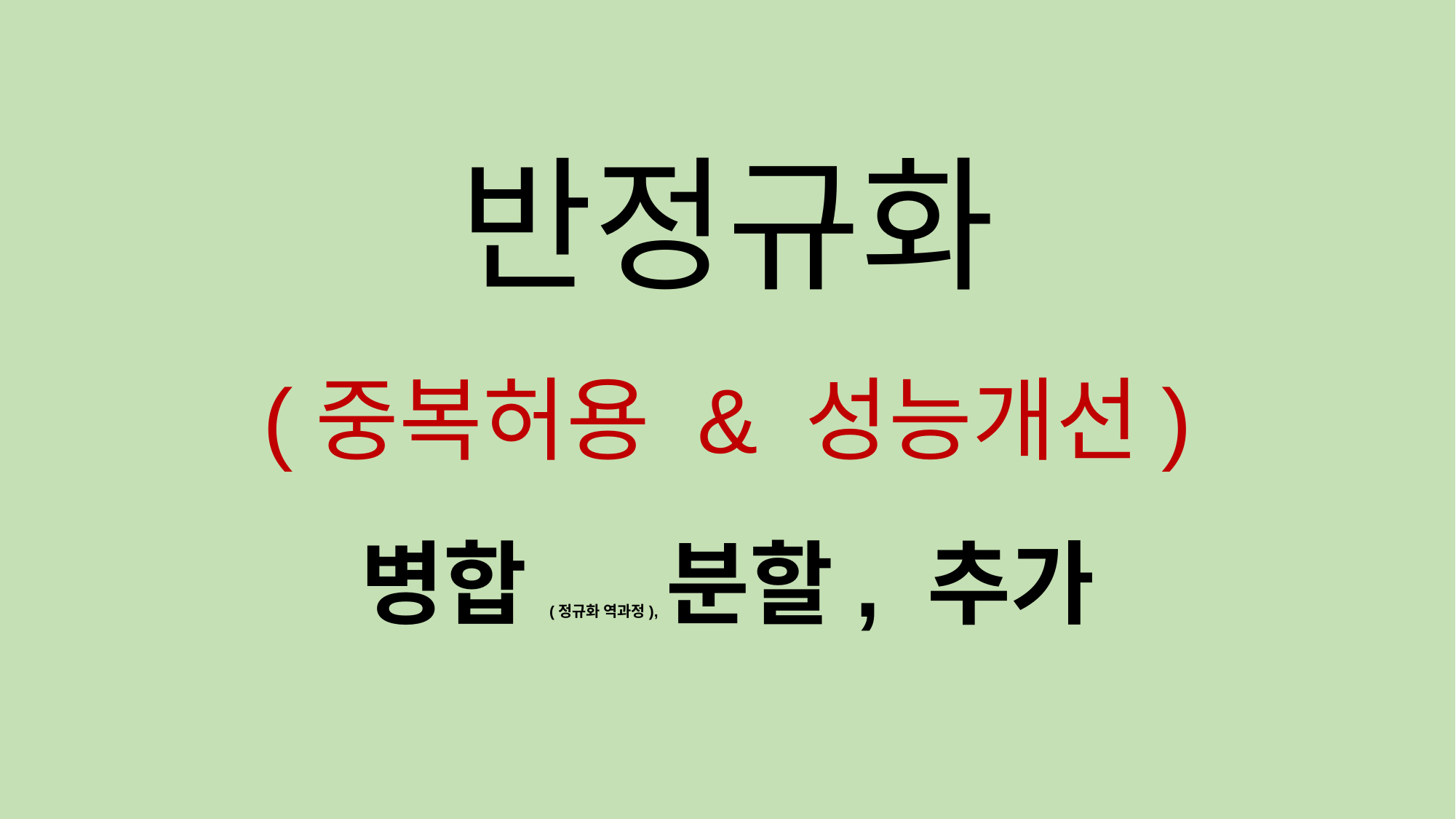

반정규화
(중복허용 & 성능개선)
병합(정규화 역과정), 분할, 추가